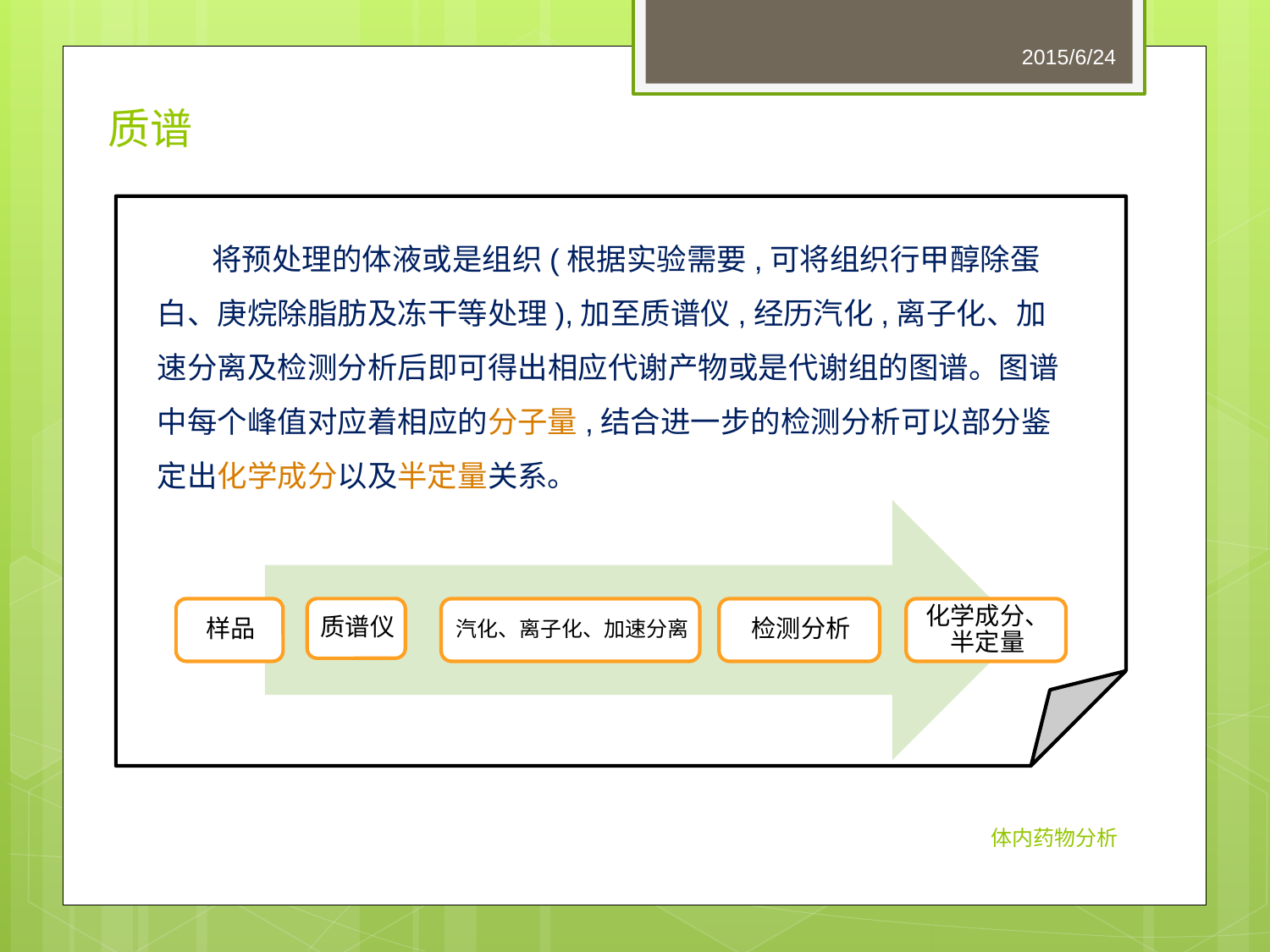

# 质谱
2015/6/24

       将预处理的体液或是组织(根据实验需要,可将组织行甲醇除蛋白、庚烷除脂肪及冻干等处理),加至质谱仪,经历汽化,离子化、加速分离及检测分析后即可得出相应代谢产物或是代谢组的图谱。图谱中每个峰值对应着相应的分子量,结合进一步的检测分析可以部分鉴定出化学成分以及半定量关系。

样品
质谱仪
汽化、离子化、加速分离
检测分析
化学成分、半定量
体内药物分析